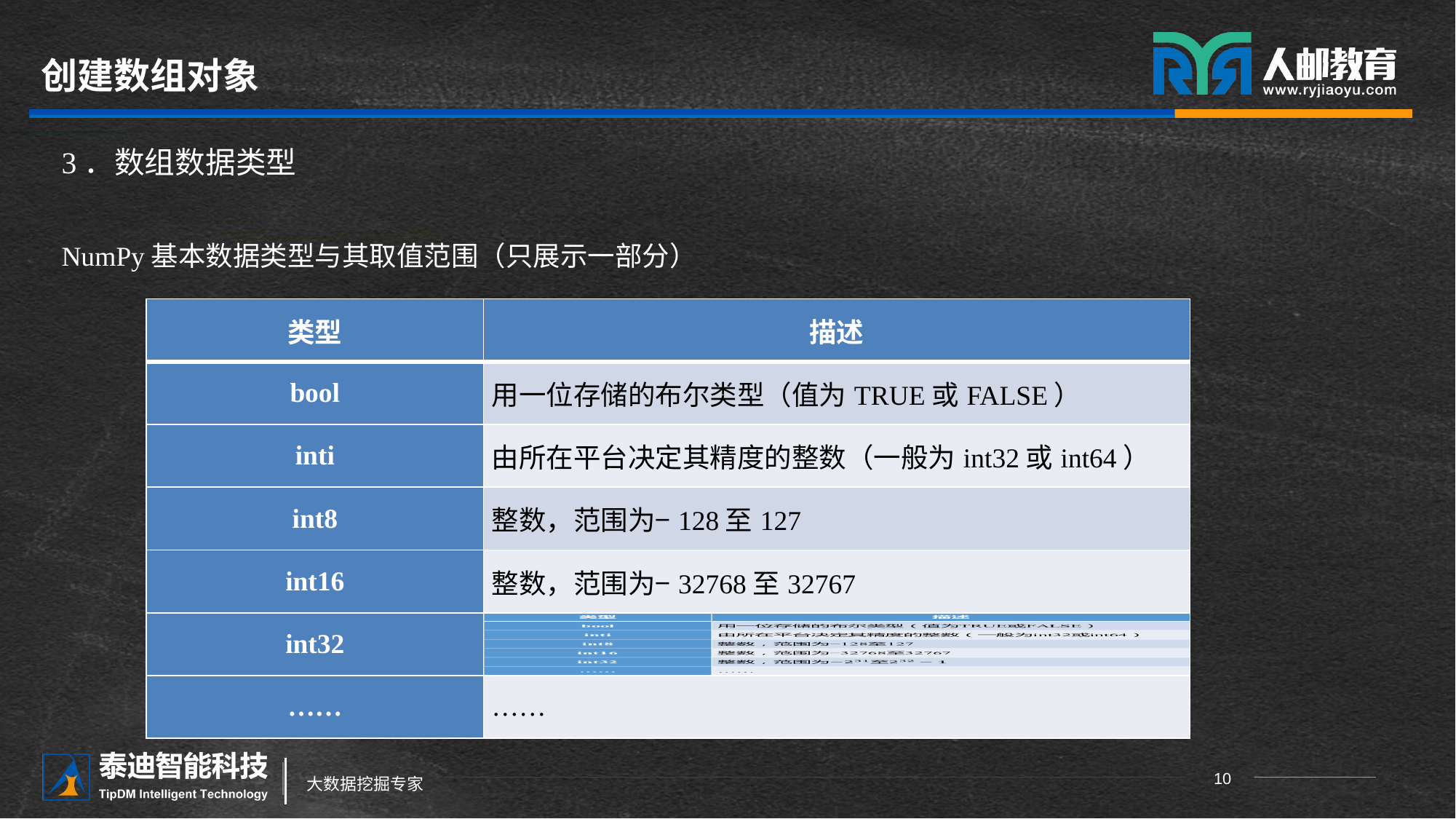

# 创建数组对象
3．数组数据类型
NumPy基本数据类型与其取值范围（只展示一部分）
| 类型 | 描述 |
| --- | --- |
| bool | 用一位存储的布尔类型（值为TRUE或FALSE） |
| inti | 由所在平台决定其精度的整数（一般为int32或int64） |
| int8 | 整数，范围为−128至127 |
| int16 | 整数，范围为−32768至32767 |
| int32 |  |
| …… | …… |